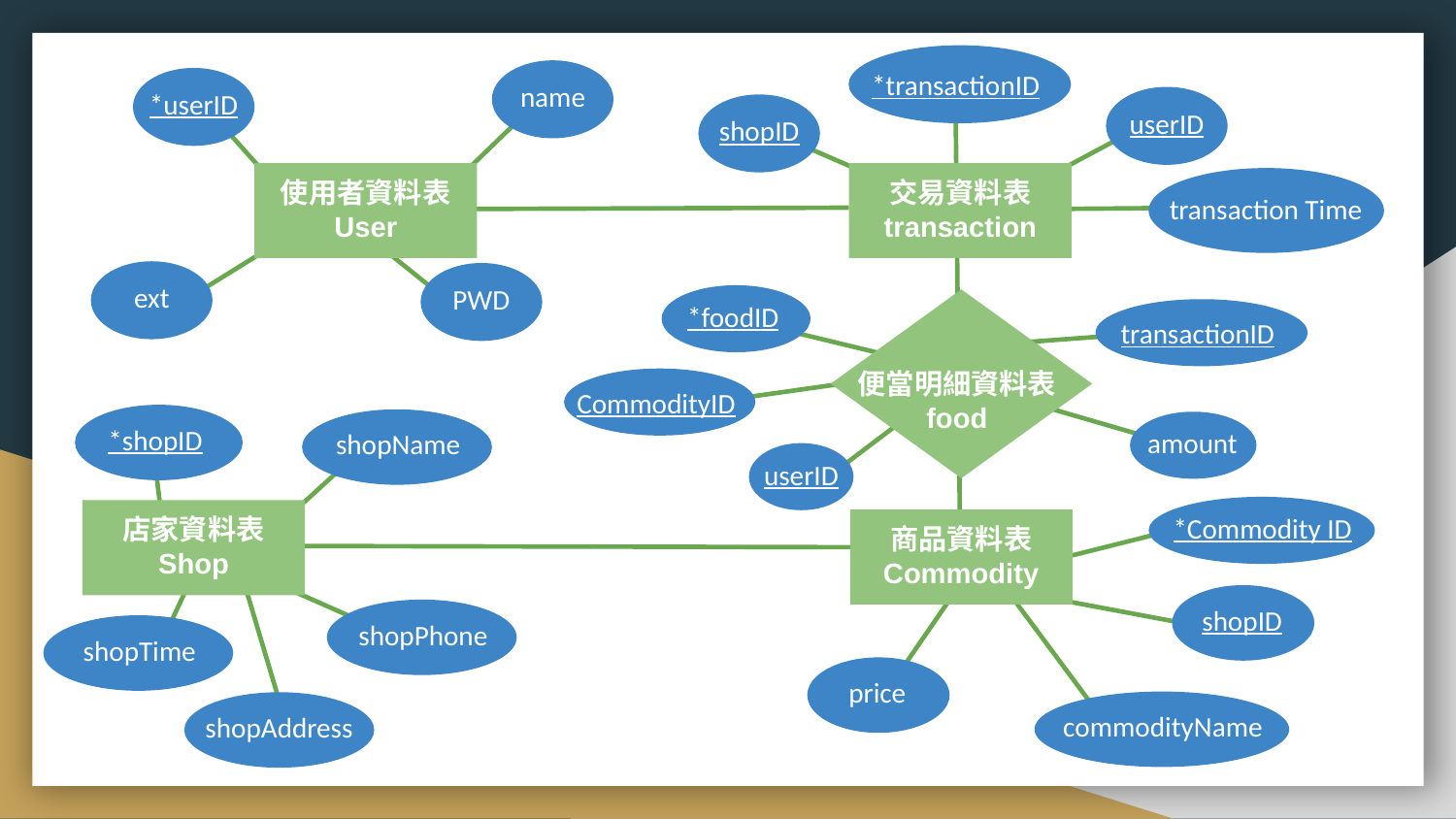

*transactionID

name

name
*userID
name

name

userID
name
shopID
name

transaction Time
使用者資料表
User
交易資料表
transaction

ext
PWD
name

*foodID
name

transactionID
便當明細資料表
food

CommodityID

*shopID
name
shopName
amount
name
name

userID
name

*Commodity ID
name

店家資料表
Shop
商品資料表
Commodity

shopID
name

shopPhone
name

shopTime
name

price
name

commodityName
shopAddress
name
name